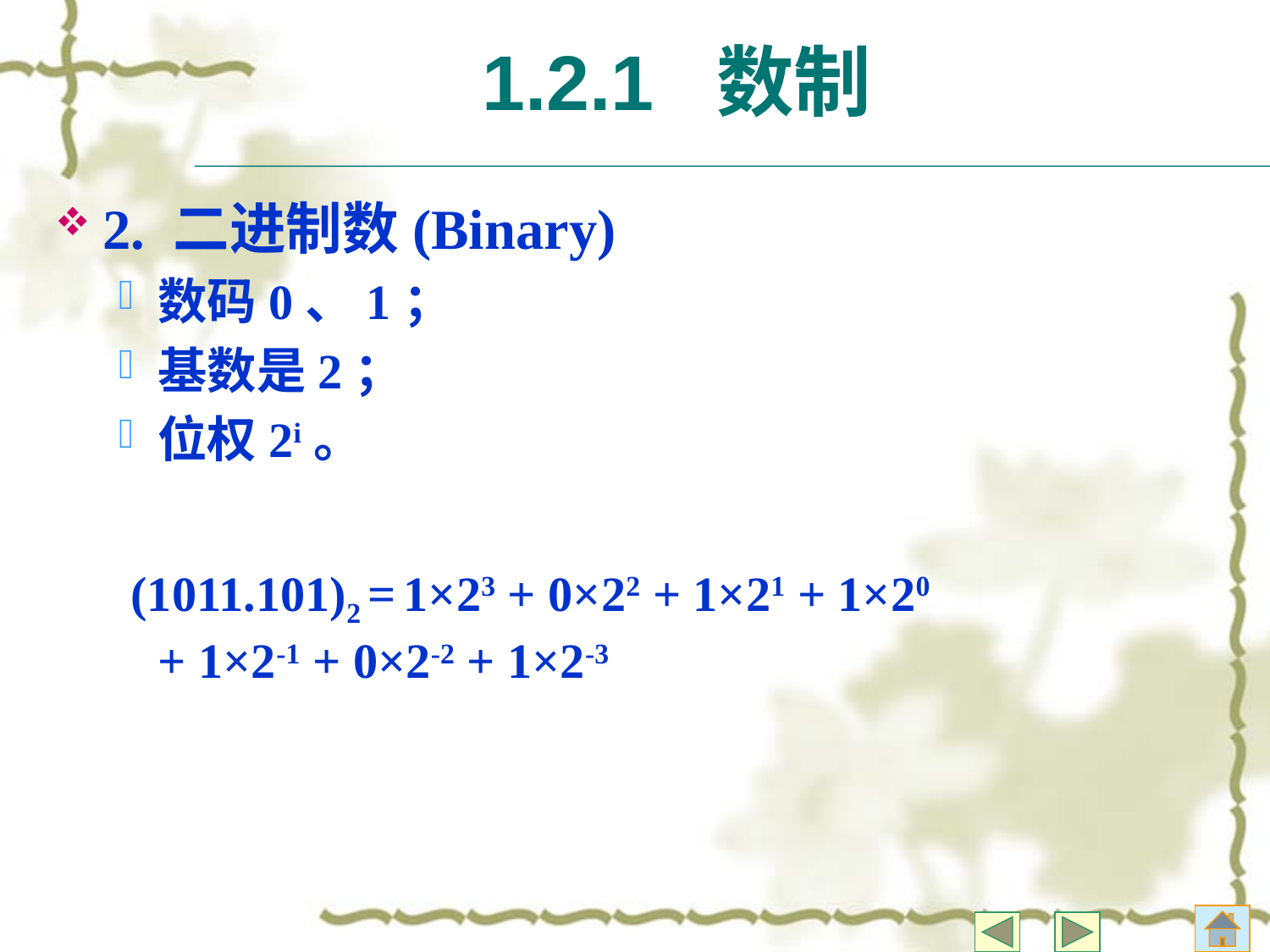

# 1.2.1  数制
2. 二进制数(Binary)
数码0、1；
基数是2；
位权2i。

 (1011.101)2 = 1×23 + 0×22 + 1×21 + 1×20 
+ 1×2-1 + 0×2-2 + 1×2-3